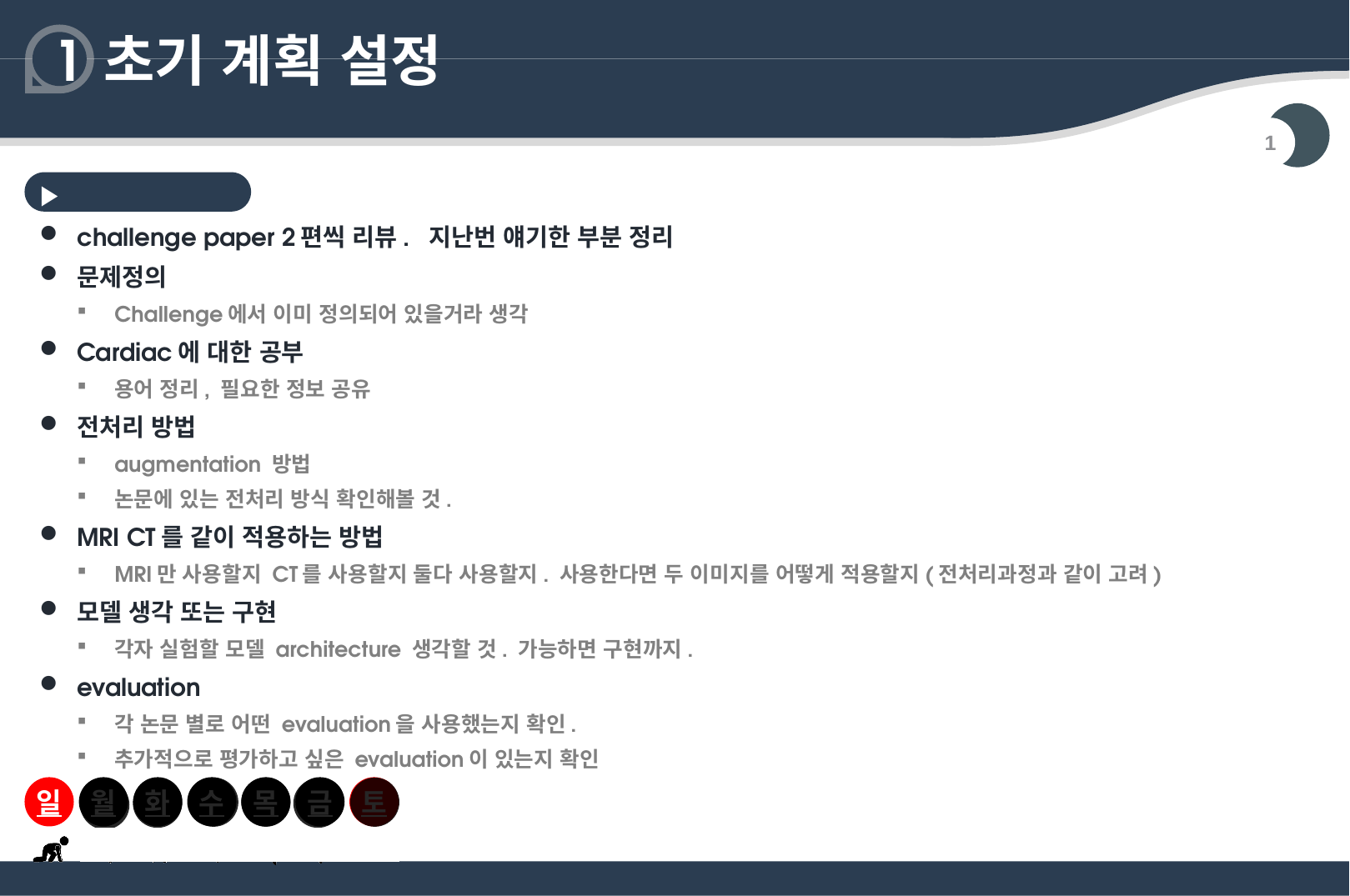

# 초기 계획 설정

1

1
일요일

challenge paper 2편씩 리뷰.  지난번 얘기한 부분 정리
문제정의
Challenge에서 이미 정의되어 있을거라 생각
Cardiac에 대한 공부
용어 정리, 필요한 정보 공유
전처리 방법
augmentation 방법
논문에 있는 전처리 방식 확인해볼 것.
MRI CT를 같이 적용하는 방법
MRI만 사용할지 CT를 사용할지 둘다 사용할지. 사용한다면 두 이미지를 어떻게 적용할지(전처리과정과 같이 고려)
모델 생각 또는 구현
각자 실험할 모델 architecture 생각할 것. 가능하면 구현까지.
evaluation
각 논문 별로 어떤 evaluation을 사용했는지 확인.
추가적으로 평가하고 싶은 evaluation이 있는지 확인